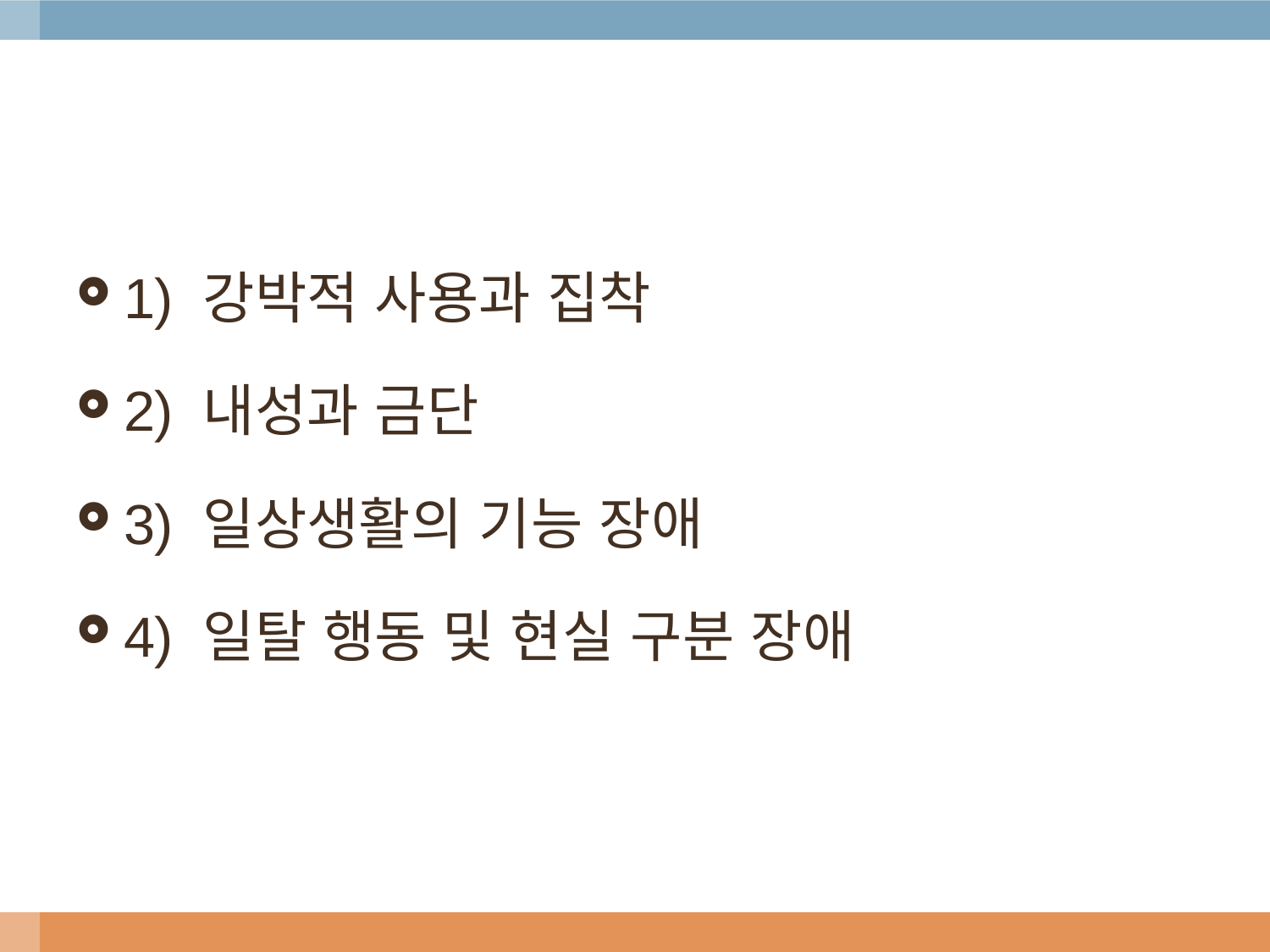

#
1) 강박적 사용과 집착
2) 내성과 금단
3) 일상생활의 기능 장애
4) 일탈 행동 및 현실 구분 장애